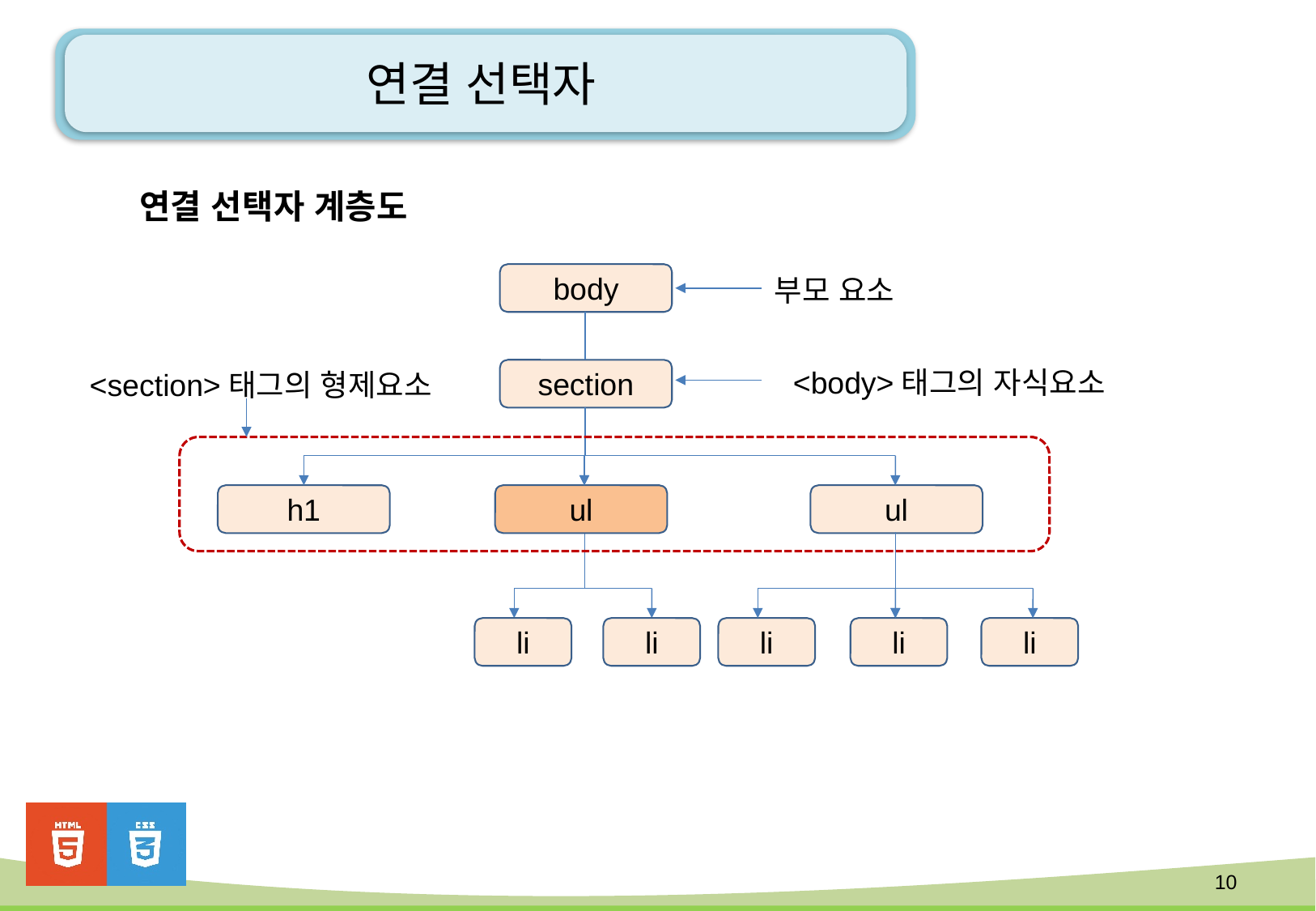

# 연결 선택자
연결 선택자 계층도
body
부모 요소
<body>태그의 자식요소
<section>태그의 형제요소
section

h1
ul
ul
li
li
li
li
li
10